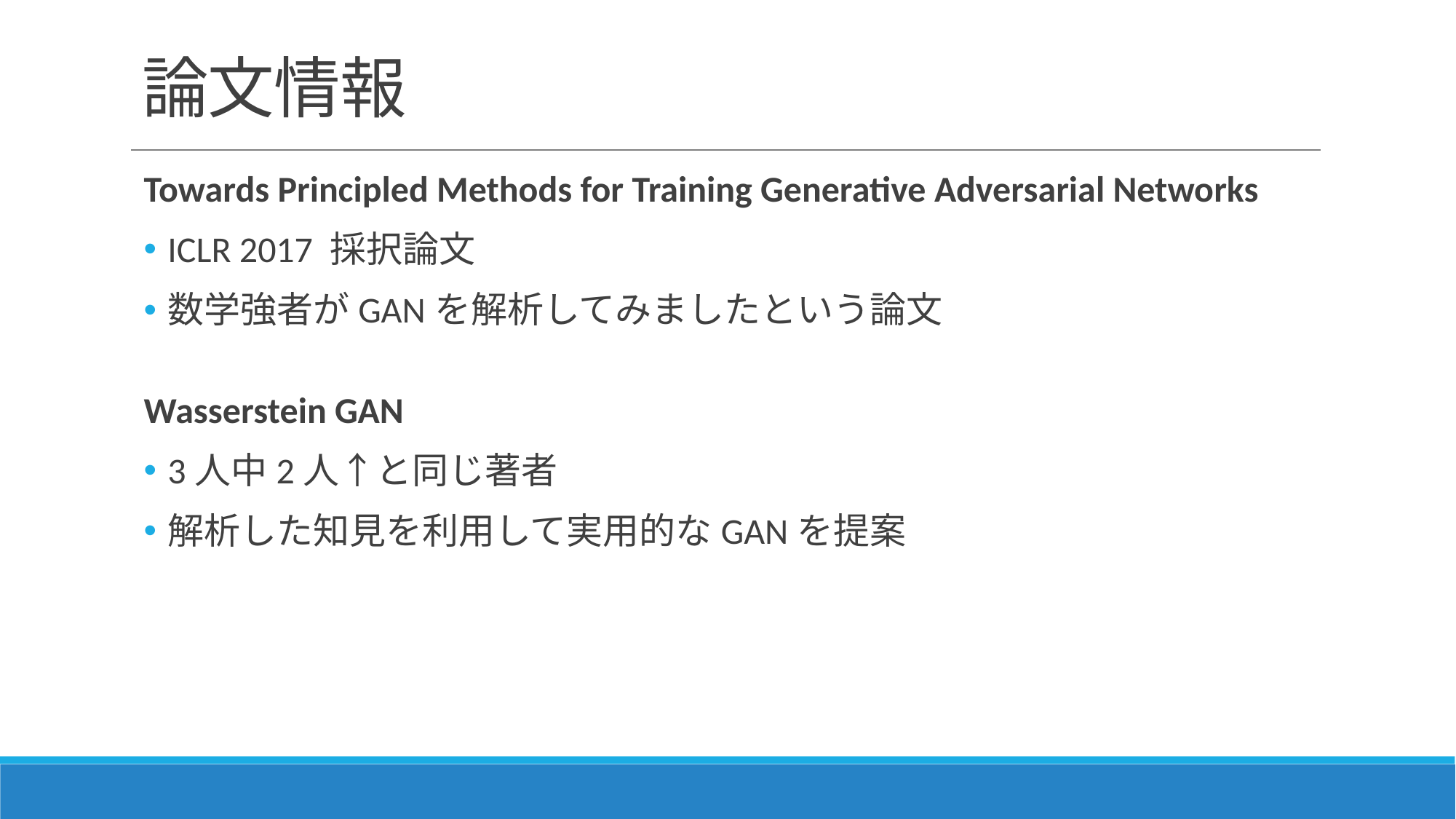

# 論文情報
Towards Principled Methods for Training Generative Adversarial Networks
ICLR 2017 採択論文
数学強者がGANを解析してみましたという論文
Wasserstein GAN
3人中2人↑と同じ著者
解析した知見を利用して実用的なGANを提案